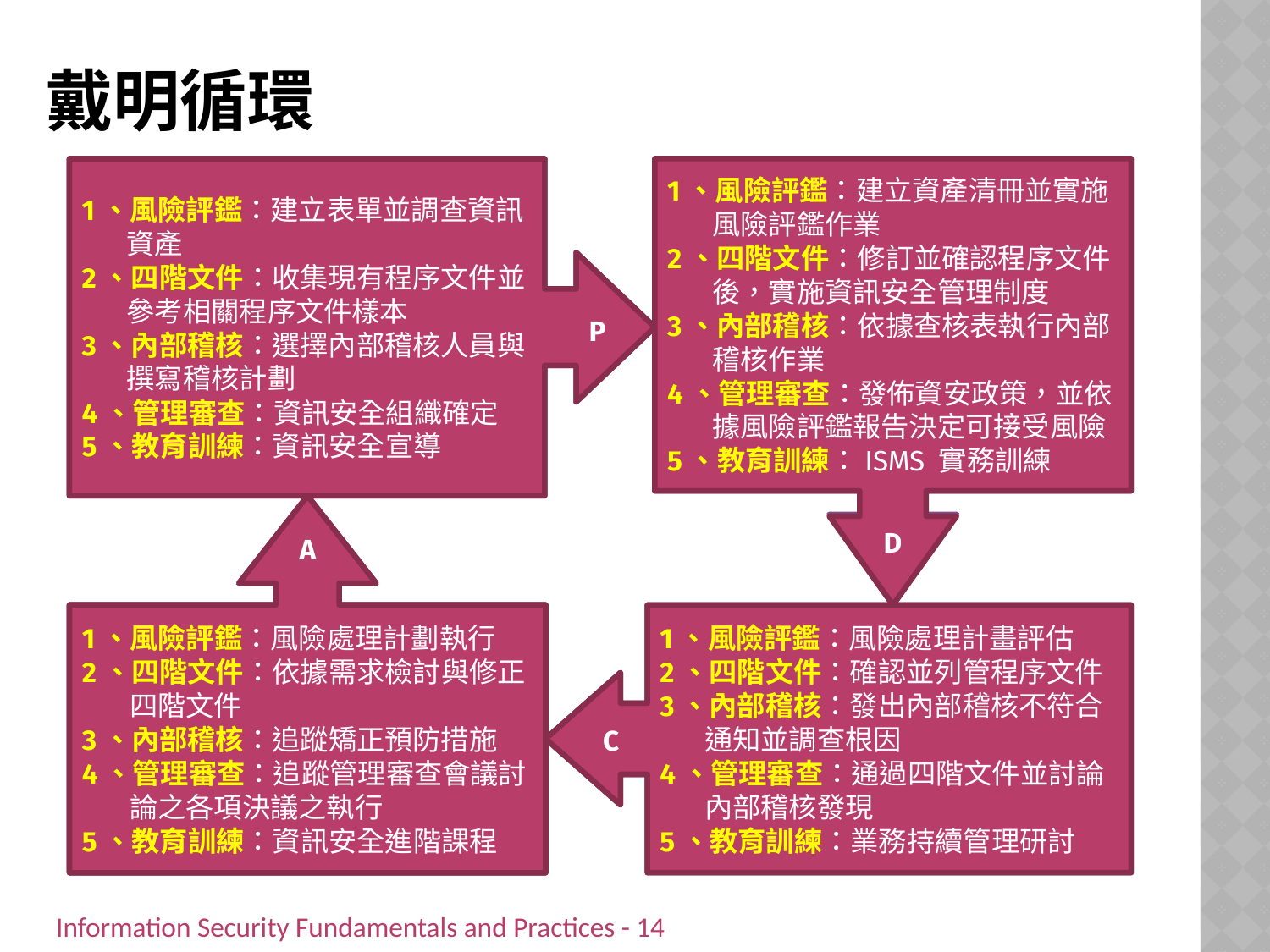

# 戴明循環
Plan：規劃階段
1、風險評鑑：建立表單並調查資訊
      資產
2、四階文件：收集現有程序文件並
      參考相關程序文件樣本
3、內部稽核：選擇內部稽核人員與
      撰寫稽核計劃
4、管理審查：資訊安全組織確定
5、教育訓練：資訊安全宣導
P
Do：執行階段
1、風險評鑑：建立資產清冊並實施
      風險評鑑作業
2、四階文件：修訂並確認程序文件
      後，實施資訊安全管理制度
3、內部稽核：依據查核表執行內部
      稽核作業
4、管理審查：發佈資安政策，並依
      據風險評鑑報告決定可接受風險
5、教育訓練：ISMS 實務訓練
D
Act：行動階段
1、風險評鑑：風險處理計劃執行
2、四階文件：依據需求檢討與修正四階文件
3、內部稽核：追蹤矯正預防措施
4、管理審查：追蹤管理審查會議討論之各項決議之執行
5、教育訓練：資訊安全進階課程
A
Check：檢查階段
1、風險評鑑：風險處理計畫評估
2、四階文件：確認並列管程序文件
3、內部稽核：發出內部稽核不符合
      通知並調查根因
4、管理審查：通過四階文件並討論
      內部稽核發現
5、教育訓練：業務持續管理研討
C